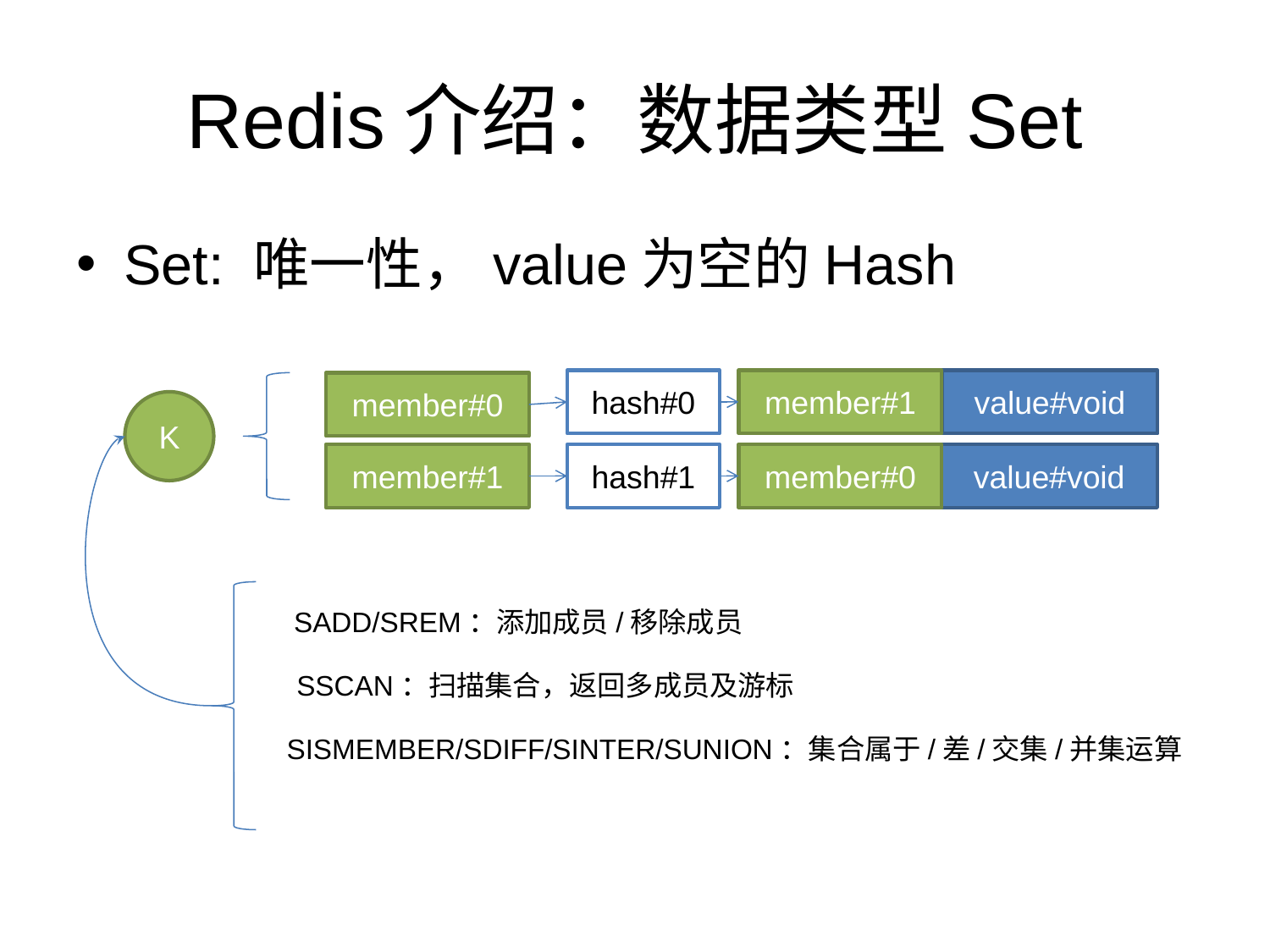

# Redis介绍：数据类型Set
Set: 唯一性，value为空的Hash

hash#0

member#1

value#void

member#0

K

member#1

hash#1

member#0

value#void

SADD/SREM：添加成员/移除成员
SSCAN：扫描集合，返回多成员及游标
SISMEMBER/SDIFF/SINTER/SUNION：集合属于/差/交集/并集运算